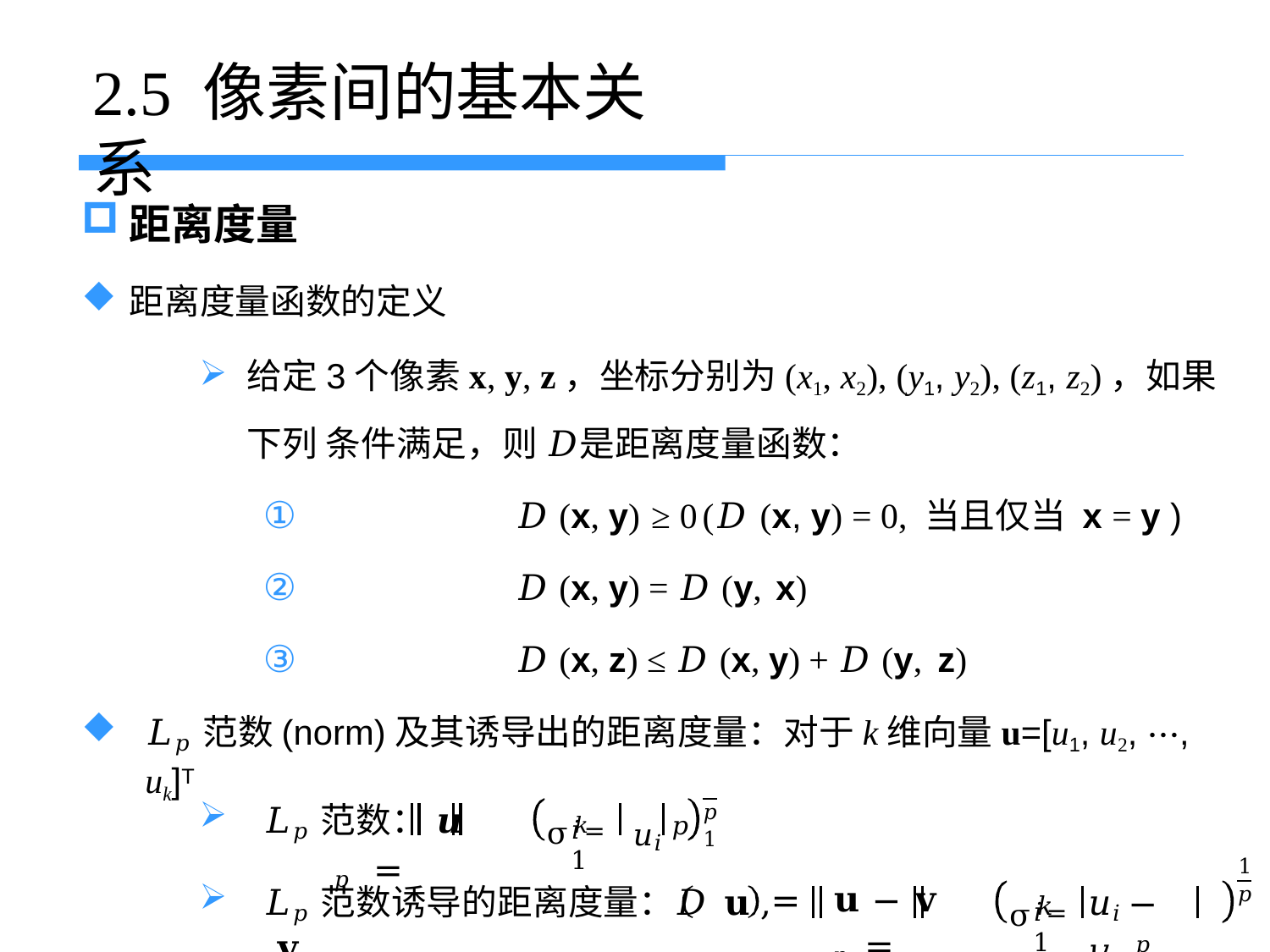

# 2.5 像素间的基本关系
距离度量
距离度量函数的定义
给定3个像素x, y, z，坐标分别为(x1, x2), (y1, y2), (z1, z2)，如果下列 条件满足，则 𝐷是距离度量函数：
①	𝐷 (x, y) ≥ 0	(𝐷 (x, y) = 0, 当且仅当 x = y )
②	𝐷 (x, y) = 𝐷 (y, x)
③	𝐷 (x, z) ≤ 𝐷 (x, y) + 𝐷 (y, z)
𝐿𝑝范数(norm)及其诱导出的距离度量：对于k维向量u=[u1, u2, ⋯, uk]T
1
σ𝑘	𝑢𝑖 𝑝
𝐿𝑝范数： 𝒖	𝑝 =
𝑝

𝑖=1
1
𝑝
σ𝑘
𝐿𝑝范数诱导的距离度量：𝐷 𝐮, 𝐯
=	𝐮 − 𝐯	𝑝 =
𝑢𝑖 − 𝑣𝑖 𝑝

𝑖=1